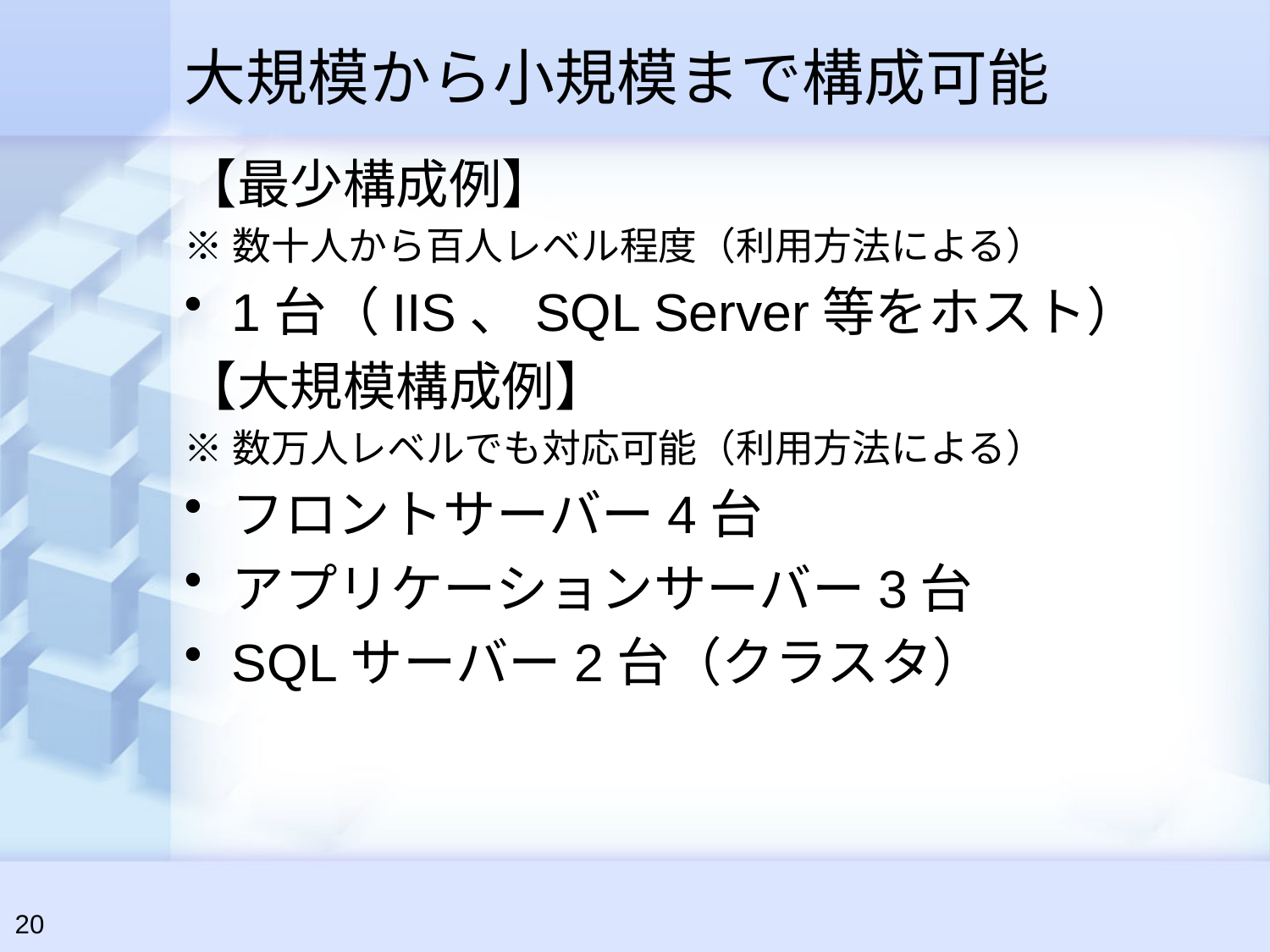

# 大規模から小規模まで構成可能
【最少構成例】
※数十人から百人レベル程度（利用方法による）
1台（IIS、SQL Server等をホスト）
【大規模構成例】
※数万人レベルでも対応可能（利用方法による）
フロントサーバー4台
アプリケーションサーバー3台
SQLサーバー2台（クラスタ）

20